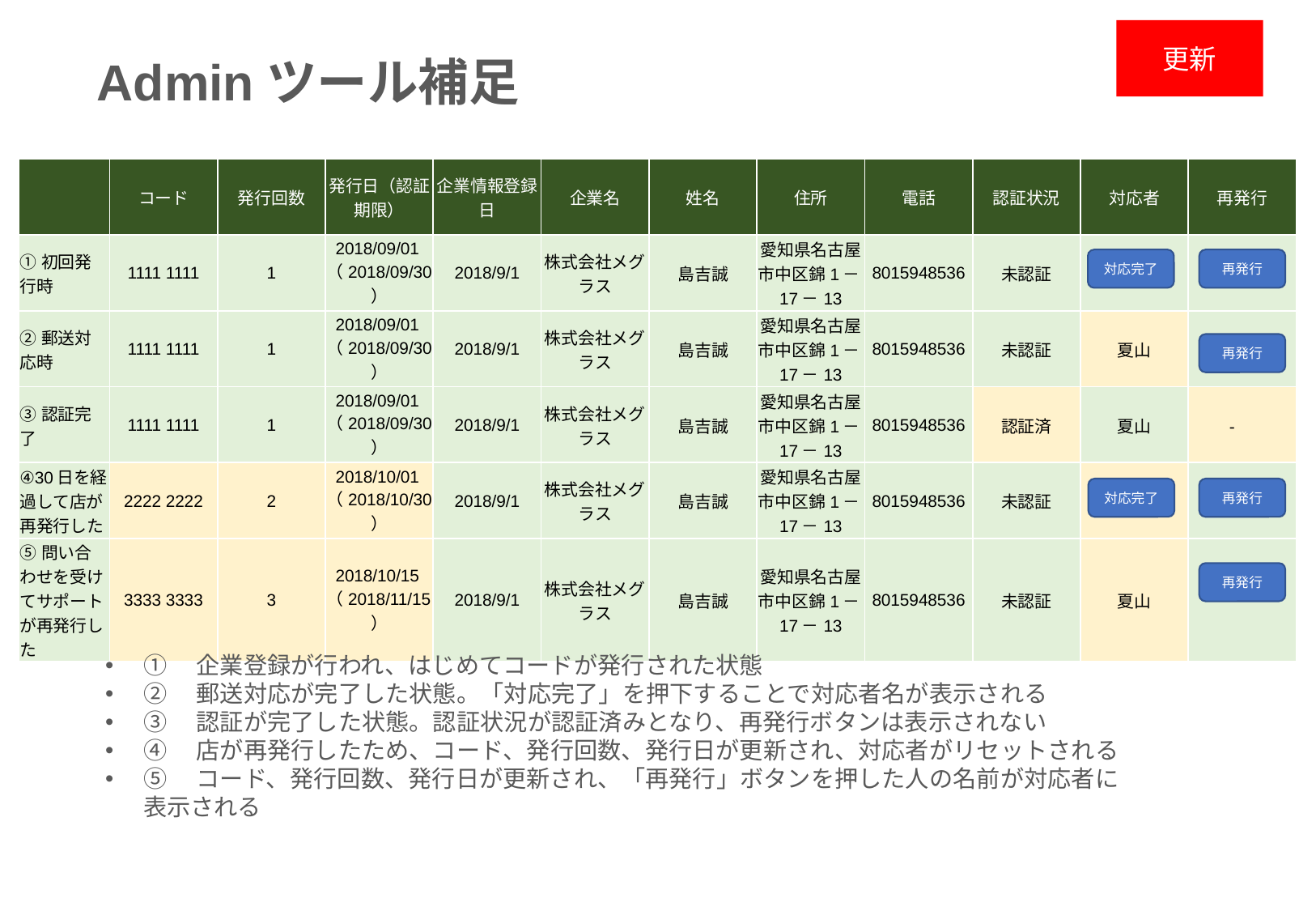

更新
Adminツール補足
|  | コード | 発行回数 | 発行日（認証期限） | 企業情報登録日 | 企業名 | 姓名 | 住所 | 電話 | 認証状況 | 対応者 | 再発行 |
| --- | --- | --- | --- | --- | --- | --- | --- | --- | --- | --- | --- |
| ①初回発行時 | 1111 1111 | 1 | 2018/09/01（2018/09/30） | 2018/9/1 | 株式会社メグラス | 島吉誠 | 愛知県名古屋市中区錦1－17－13 | 8015948536 | 未認証 |  |  |
| ②郵送対応時 | 1111 1111 | 1 | 2018/09/01（2018/09/30） | 2018/9/1 | 株式会社メグラス | 島吉誠 | 愛知県名古屋市中区錦1－17－13 | 8015948536 | 未認証 | 夏山 |  |
| ③認証完了 | 1111 1111 | 1 | 2018/09/01（2018/09/30） | 2018/9/1 | 株式会社メグラス | 島吉誠 | 愛知県名古屋市中区錦1－17－13 | 8015948536 | 認証済 | 夏山 | - |
| ④30日を経過して店が再発行した | 2222 2222 | 2 | 2018/10/01（2018/10/30） | 2018/9/1 | 株式会社メグラス | 島吉誠 | 愛知県名古屋市中区錦1－17－13 | 8015948536 | 未認証 |  |  |
| ⑤問い合わせを受けてサポートが再発行した | 3333 3333 | 3 | 2018/10/15（2018/11/15） | 2018/9/1 | 株式会社メグラス | 島吉誠 | 愛知県名古屋市中区錦1－17－13 | 8015948536 | 未認証 | 夏山 |  |
対応完了
再発行
再発行
対応完了
再発行
再発行
①　企業登録が行われ、はじめてコードが発行された状態
②　郵送対応が完了した状態。「対応完了」を押下することで対応者名が表示される
③　認証が完了した状態。認証状況が認証済みとなり、再発行ボタンは表示されない
④　店が再発行したため、コード、発行回数、発行日が更新され、対応者がリセットされる
⑤　コード、発行回数、発行日が更新され、「再発行」ボタンを押した人の名前が対応者に表示される